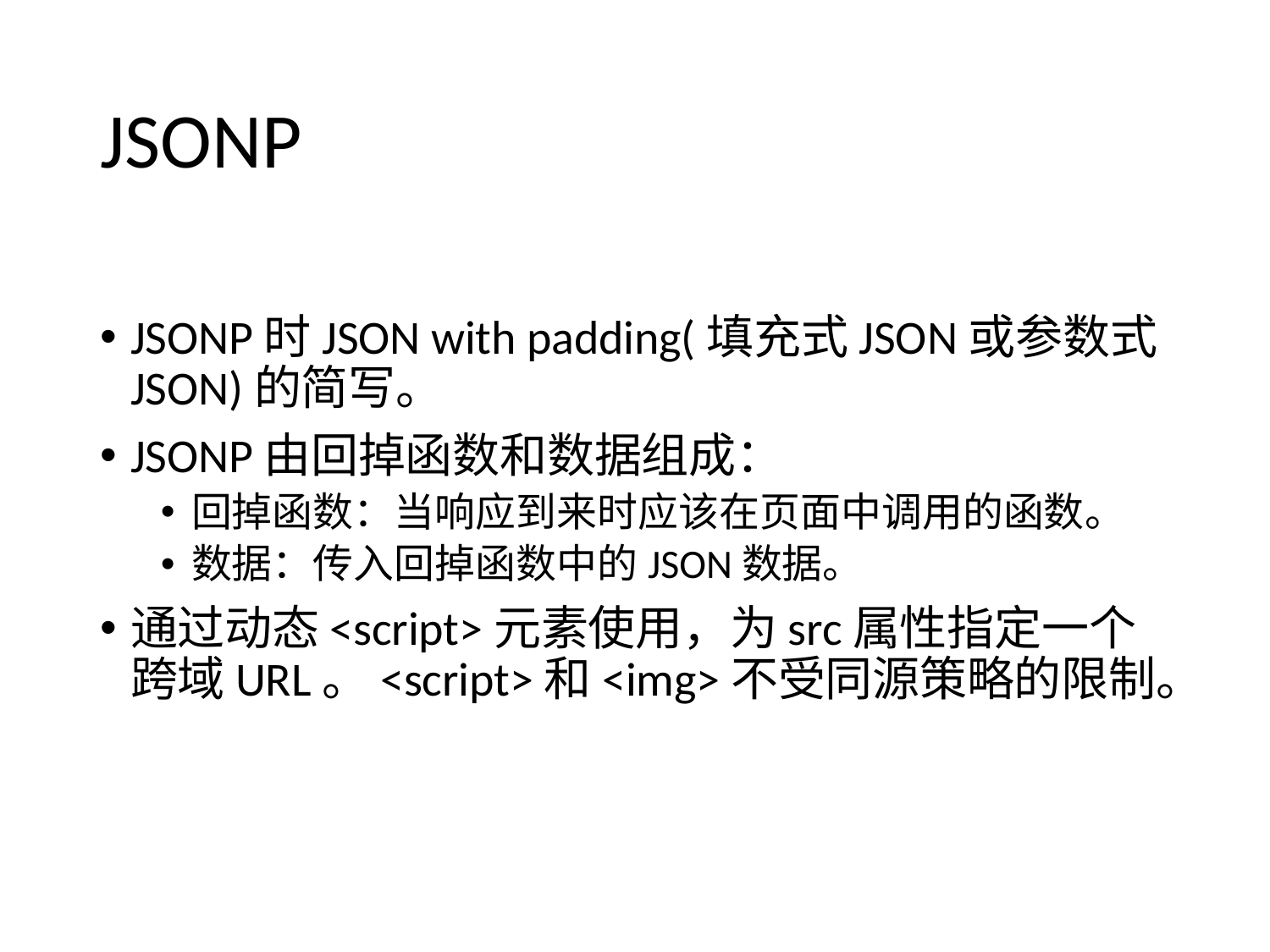

# JSONP
JSONP时JSON with padding(填充式JSON或参数式JSON)的简写。
JSONP由回掉函数和数据组成：
回掉函数：当响应到来时应该在页面中调用的函数。
数据：传入回掉函数中的JSON数据。
通过动态<script>元素使用，为src属性指定一个跨域URL。<script>和<img>不受同源策略的限制。